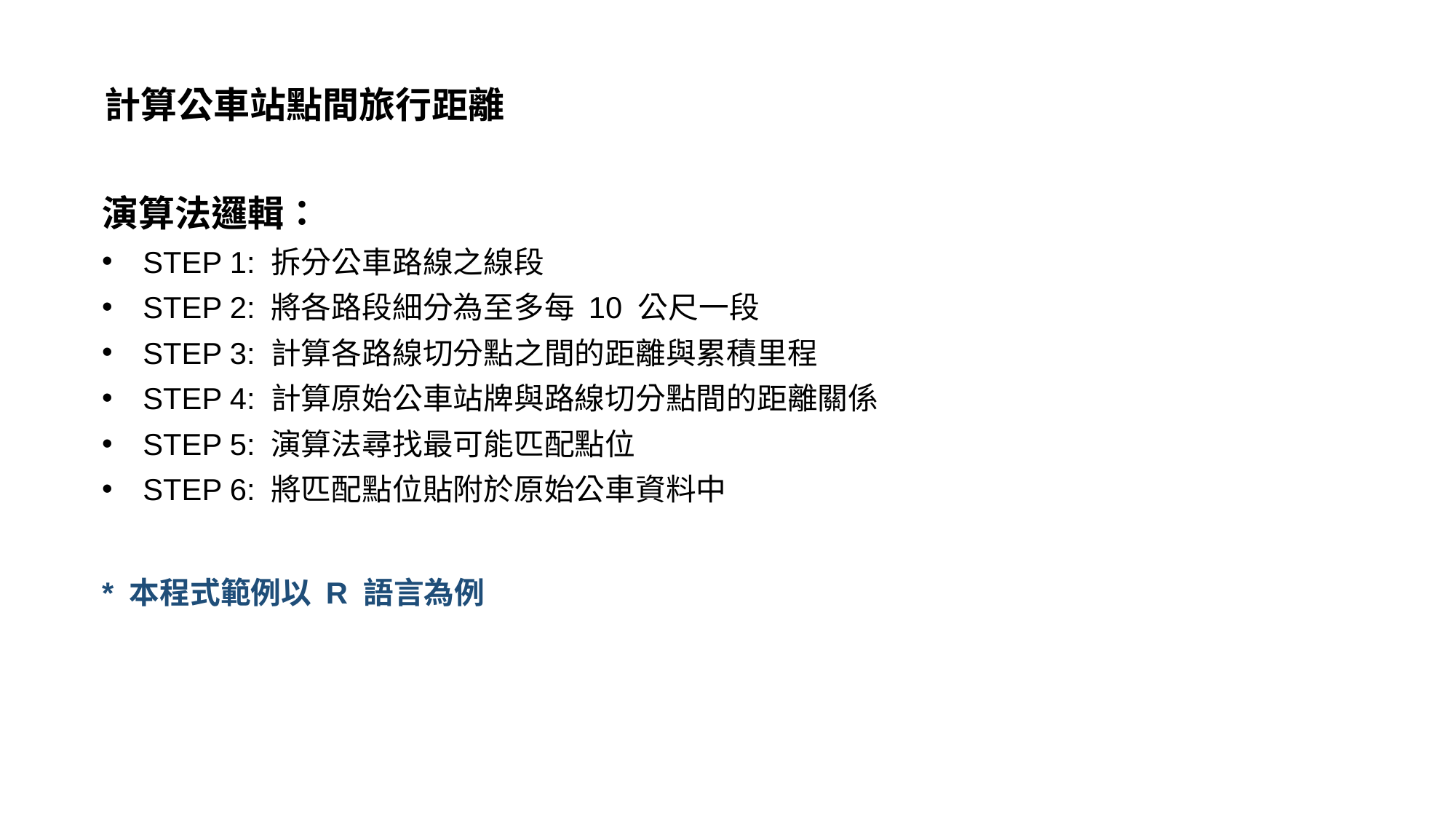

計算公車站點間旅行距離
演算法邏輯：
STEP 1: 拆分公車路線之線段
STEP 2: 將各路段細分為至多每 10 公尺一段
STEP 3: 計算各路線切分點之間的距離與累積里程
STEP 4: 計算原始公車站牌與路線切分點間的距離關係
STEP 5: 演算法尋找最可能匹配點位
STEP 6: 將匹配點位貼附於原始公車資料中
* 本程式範例以 R 語言為例